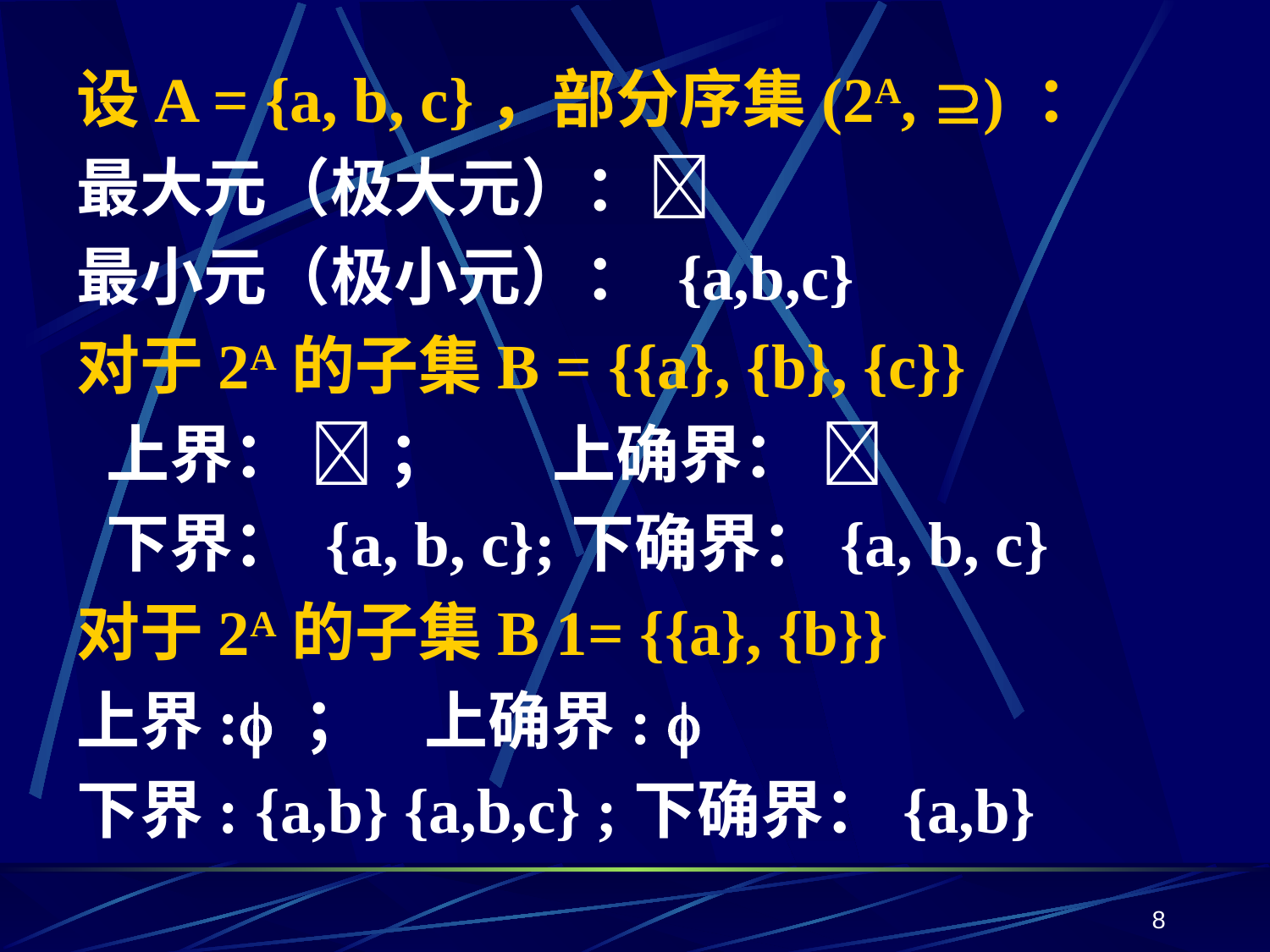

设A = {a, b, c}，部分序集(2A, ⊇) ：
最大元（极大元）：φ
最小元（极小元）： {a,b,c}
对于2A的子集B = {{a}, {b}, {c}}
 上界： φ ；       上确界： φ
 下界： {a, b, c};下确界：{a, b, c}
对于2A的子集B 1= {{a}, {b}}
上界:φ ；    上确界: φ
下界: {a,b} {a,b,c} ;下确界：{a,b}

8